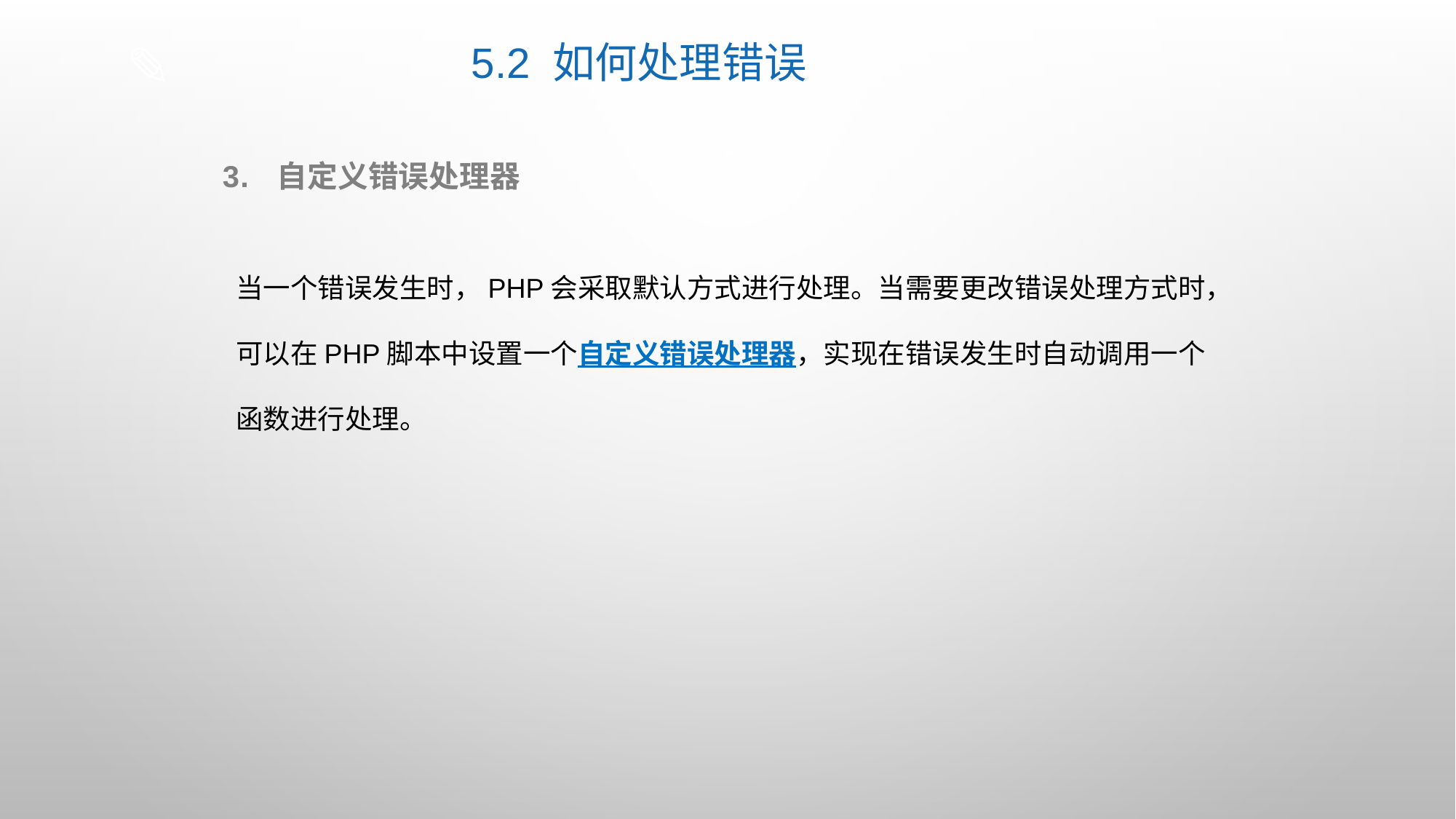

# 5.2 如何处理错误
自定义错误处理器
当一个错误发生时，PHP会采取默认方式进行处理。当需要更改错误处理方式时，可以在PHP脚本中设置一个自定义错误处理器，实现在错误发生时自动调用一个函数进行处理。